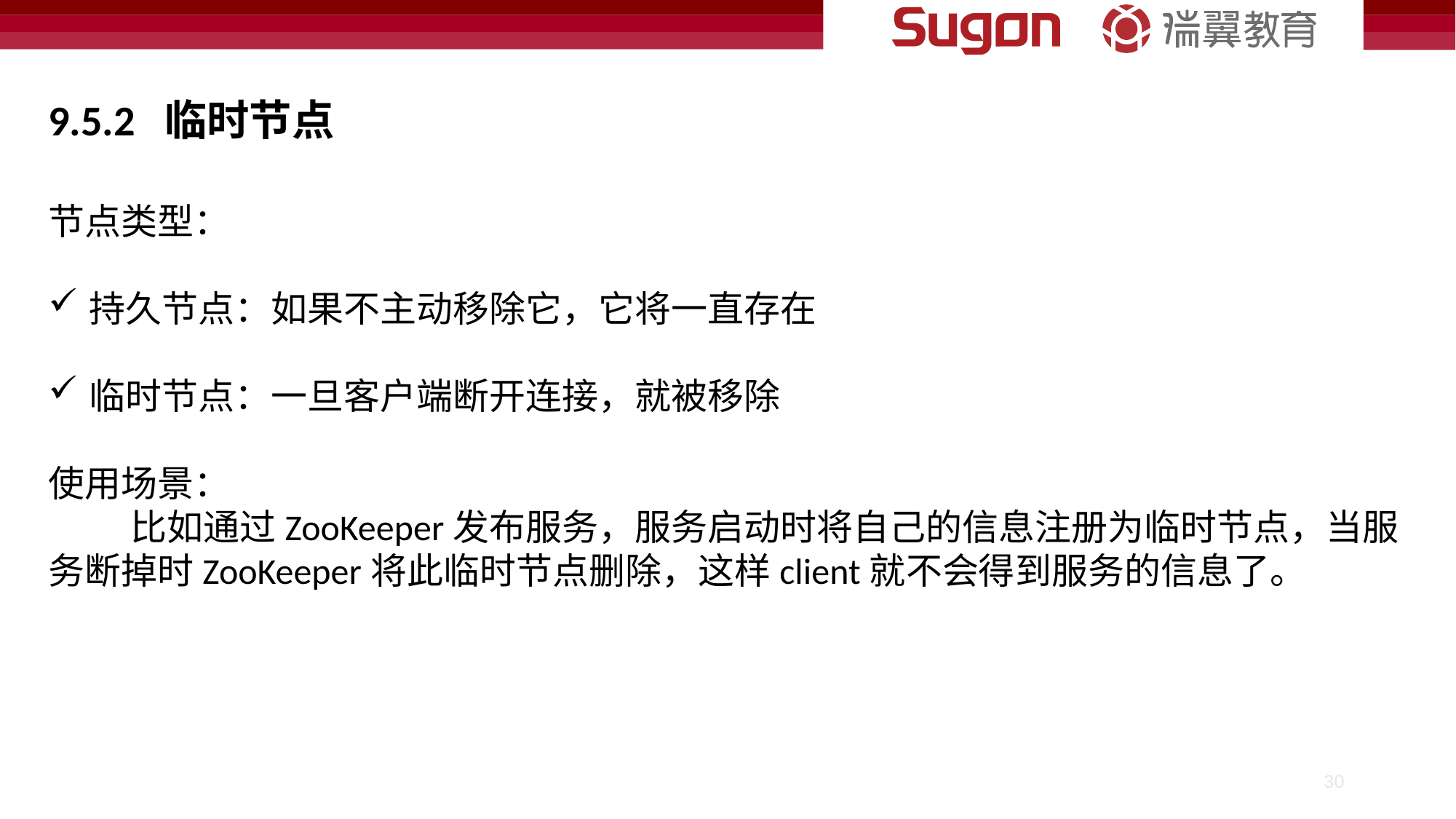

9.5.2  临时节点
节点类型：

持久节点：如果不主动移除它，它将一直存在

临时节点：一旦客户端断开连接，就被移除

使用场景：
         比如通过ZooKeeper发布服务，服务启动时将自己的信息注册为临时节点，当服务断掉时ZooKeeper将此临时节点删除，这样client就不会得到服务的信息了。
30